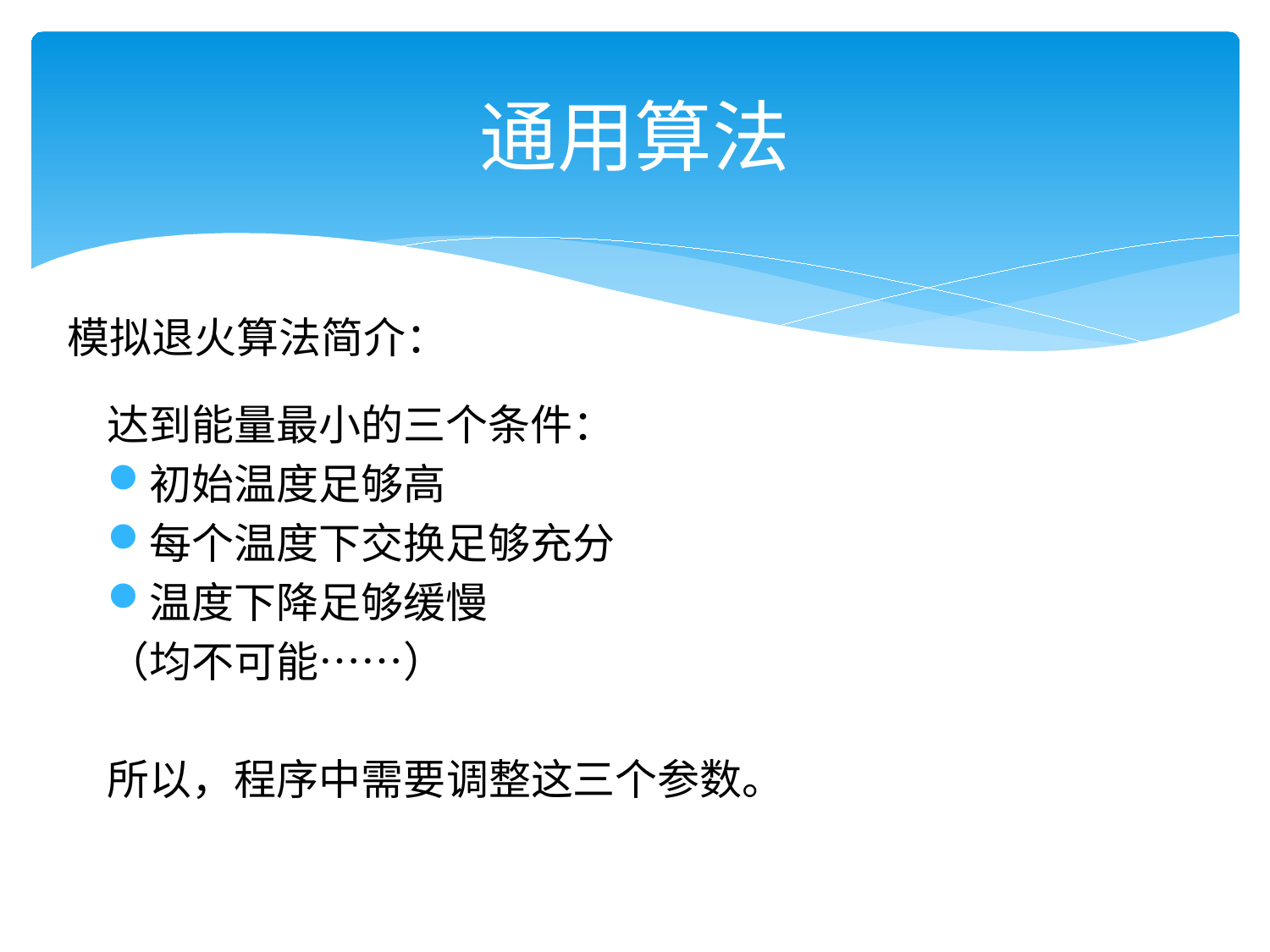

# 通用算法
模拟退火算法简介：
达到能量最小的三个条件：
初始温度足够高
每个温度下交换足够充分
温度下降足够缓慢
（均不可能……）

所以，程序中需要调整这三个参数。